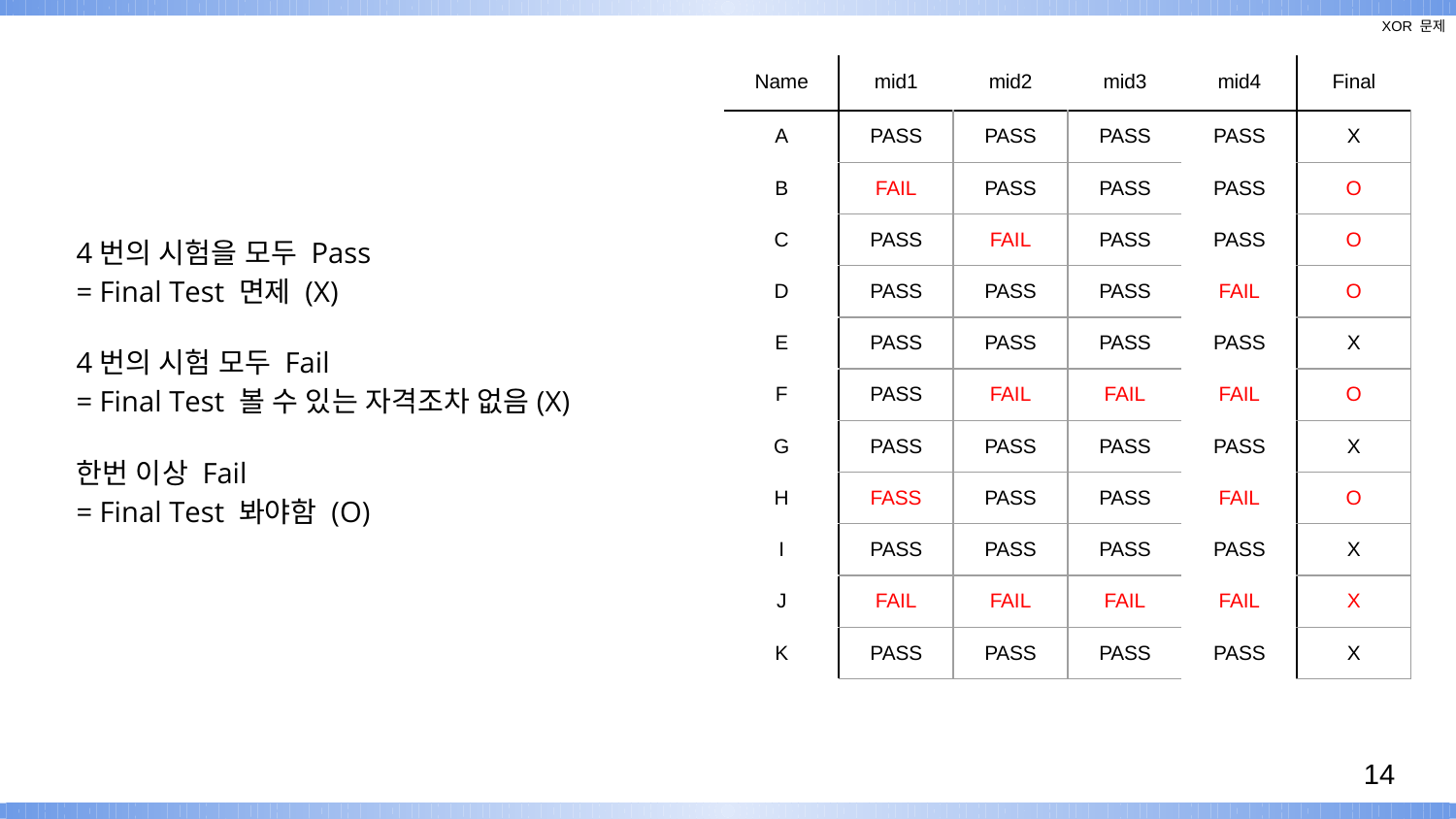

XOR 문제
| Name | mid1 | mid2 | mid3 | mid4 | Final |
| --- | --- | --- | --- | --- | --- |
| A | PASS | PASS | PASS | PASS | X |
| B | FAIL | PASS | PASS | PASS | O |
| C | PASS | FAIL | PASS | PASS | O |
| D | PASS | PASS | PASS | FAIL | O |
| E | PASS | PASS | PASS | PASS | X |
| F | PASS | FAIL | FAIL | FAIL | O |
| G | PASS | PASS | PASS | PASS | X |
| H | FASS | PASS | PASS | FAIL | O |
| I | PASS | PASS | PASS | PASS | X |
| J | FAIL | FAIL | FAIL | FAIL | X |
| K | PASS | PASS | PASS | PASS | X |
4번의 시험을 모두 Pass
= Final Test 면제 (X)
4번의 시험 모두 Fail
= Final Test 볼 수 있는 자격조차 없음(X)
한번 이상 Fail
= Final Test 봐야함 (O)
14